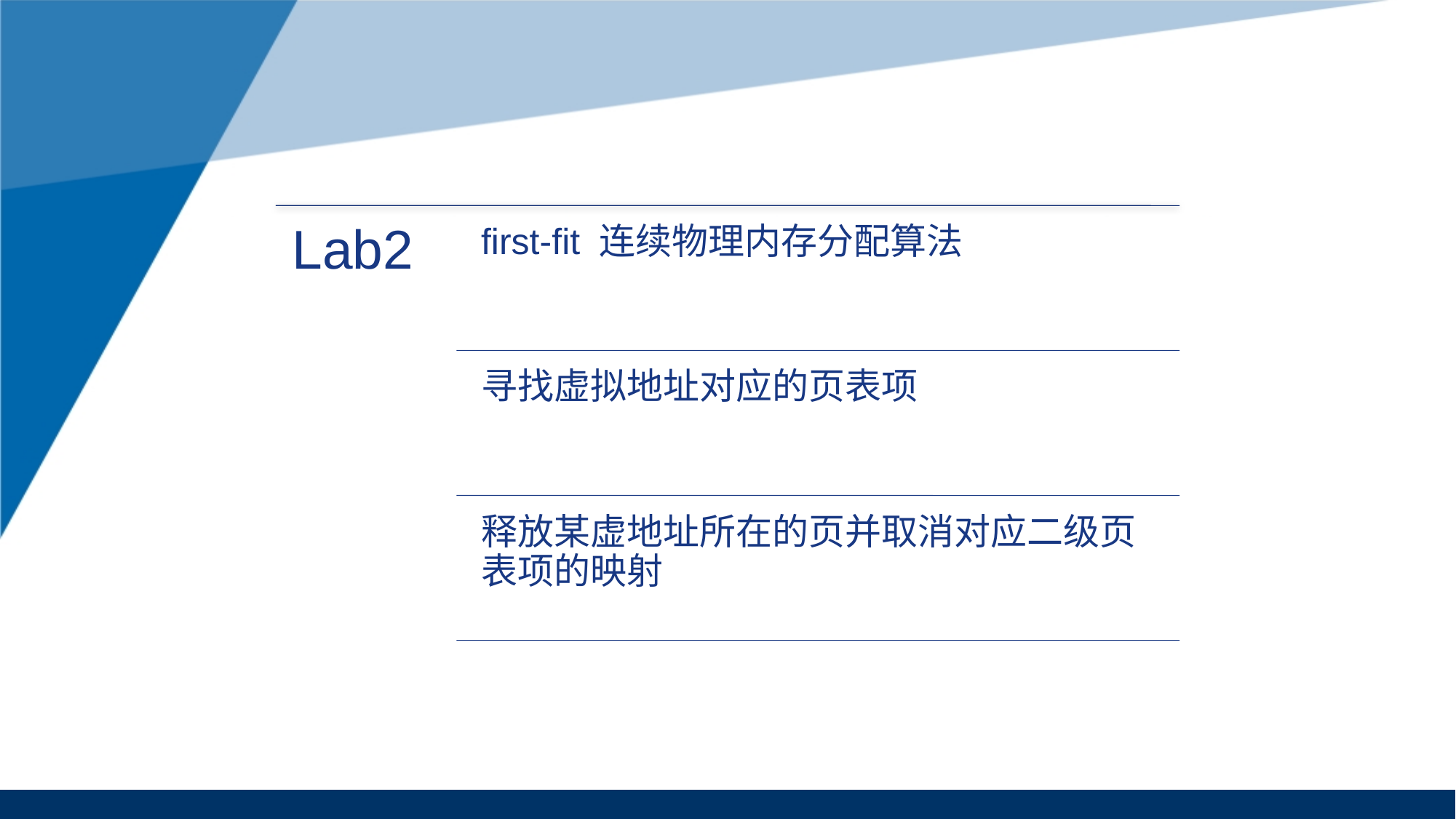

Lab2
first-fit 连续物理内存分配算法
寻找虚拟地址对应的页表项
释放某虚地址所在的页并取消对应二级页表项的映射